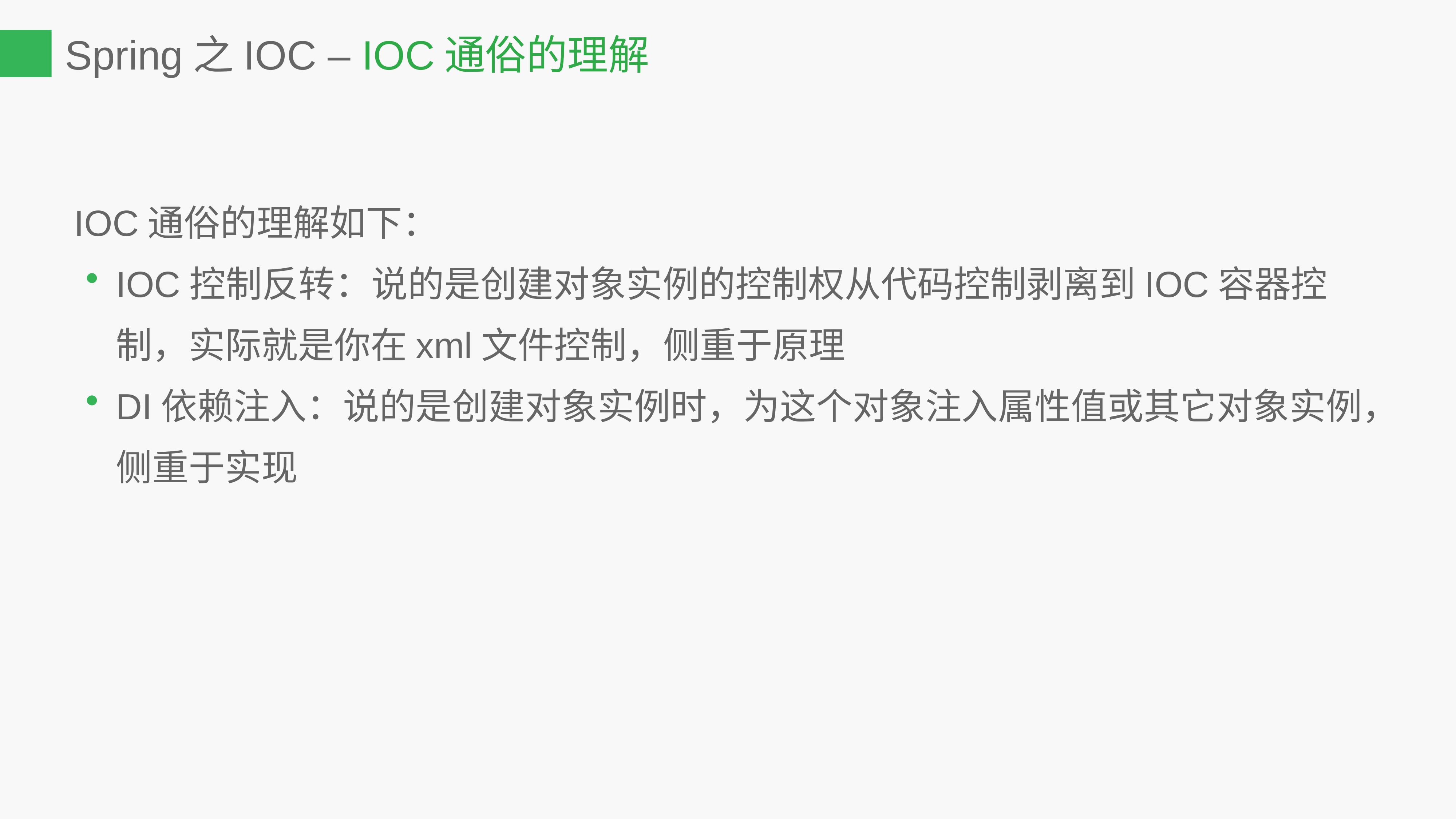

Spring之IOC – IOC通俗的理解

IOC通俗的理解如下：
IOC控制反转：说的是创建对象实例的控制权从代码控制剥离到IOC容器控制，实际就是你在xml文件控制，侧重于原理
DI依赖注入：说的是创建对象实例时，为这个对象注入属性值或其它对象实例，侧重于实现